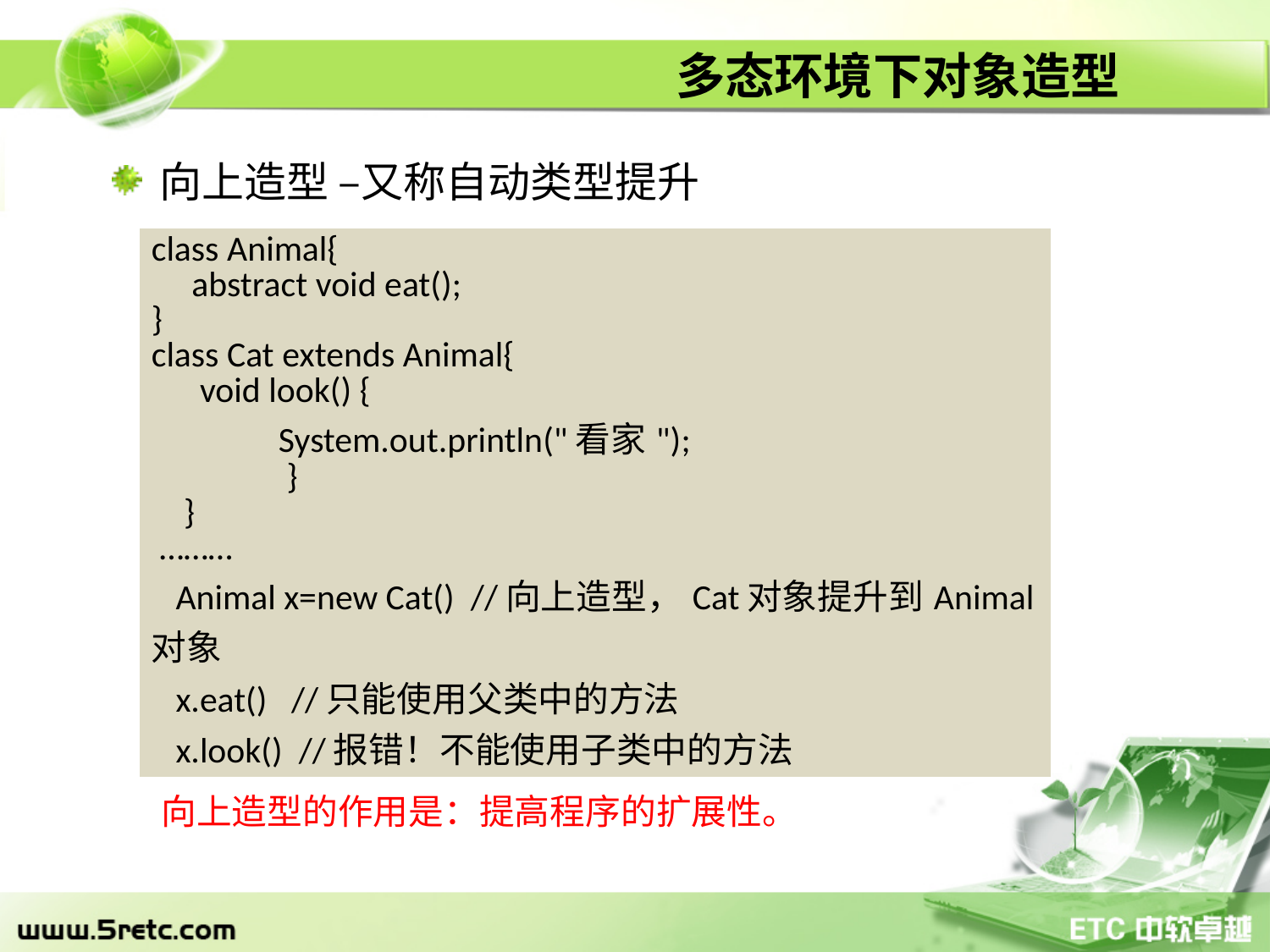

# 多态环境下对象造型
向上造型 –又称自动类型提升

| class Animal{ abstract void eat(); } class Cat extends Animal{ void look() { System.out.println("看家"); } } ……… Animal x=new Cat() //向上造型，Cat对象提升到Animal对象 x.eat() //只能使用父类中的方法 x.look() //报错！不能使用子类中的方法 |
| --- |
向上造型的作用是：提高程序的扩展性。